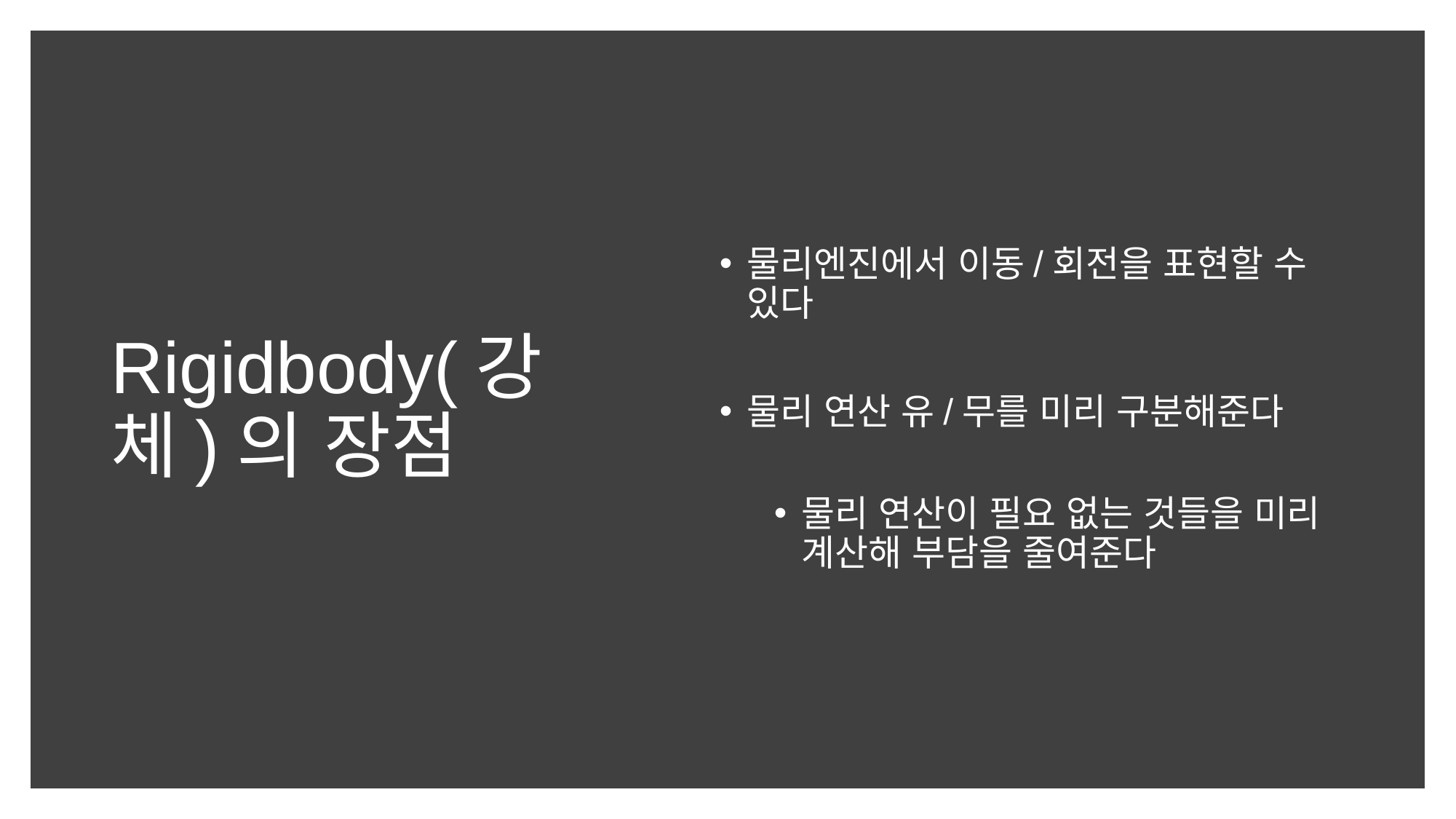

# Rigidbody(강체)의 장점
물리엔진에서 이동/회전을 표현할 수 있다

물리 연산 유/무를 미리 구분해준다

물리 연산이 필요 없는 것들을 미리 계산해 부담을 줄여준다